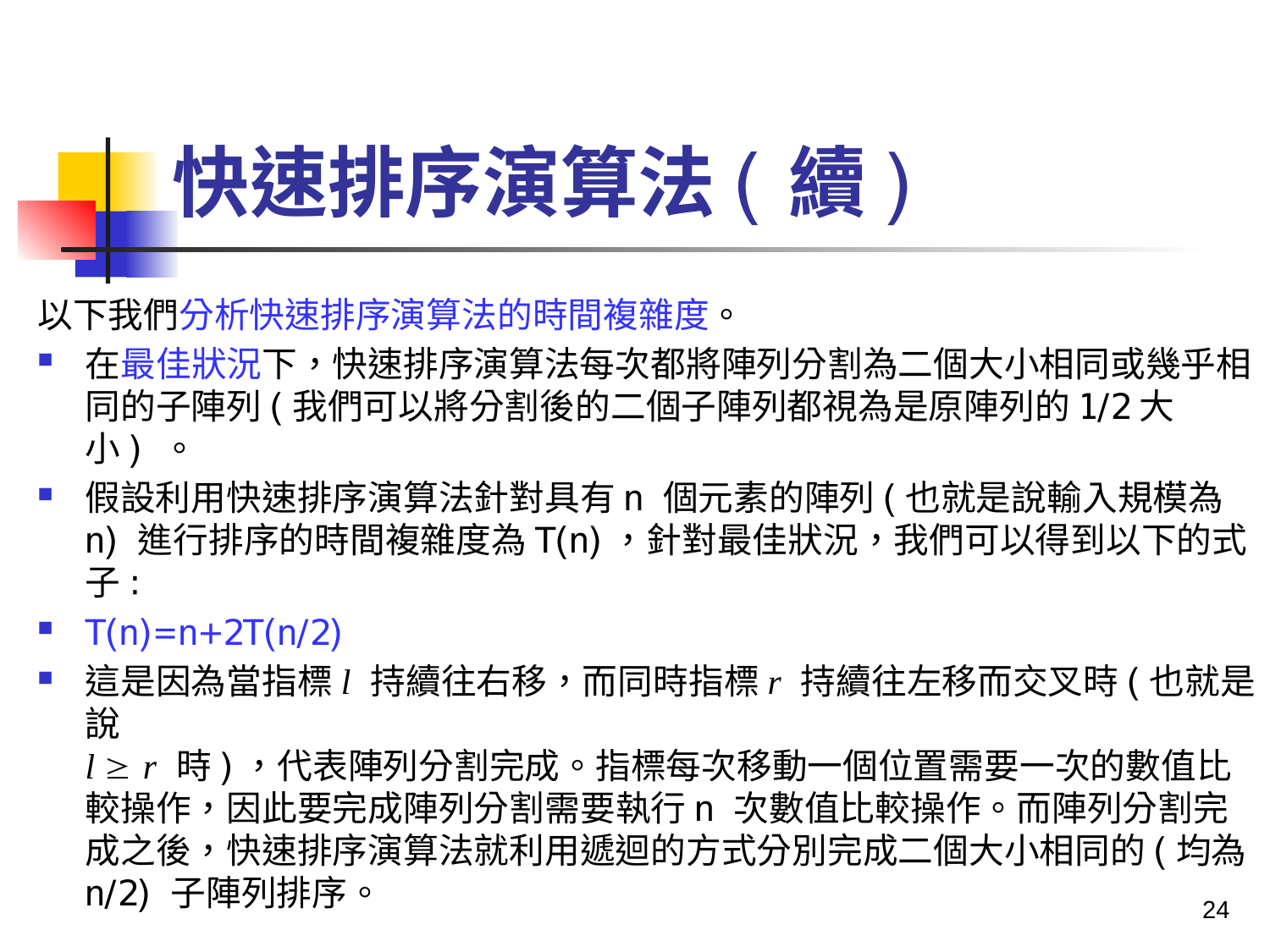

# 快速排序演算法(續)
以下我們分析快速排序演算法的時間複雜度。
在最佳狀況下，快速排序演算法每次都將陣列分割為二個大小相同或幾乎相同的子陣列(我們可以將分割後的二個子陣列都視為是原陣列的1/2大小) 。
假設利用快速排序演算法針對具有n 個元素的陣列(也就是說輸入規模為n) 進行排序的時間複雜度為T(n)，針對最佳狀況，我們可以得到以下的式子:
T(n)=n+2T(n/2)
這是因為當指標l 持續往右移，而同時指標r 持續往左移而交叉時(也就是說
l ≥ r 時)，代表陣列分割完成。指標每次移動一個位置需要一次的數值比較操作，因此要完成陣列分割需要執行n 次數值比較操作。而陣列分割完成之後，快速排序演算法就利用遞迴的方式分別完成二個大小相同的(均為n/2) 子陣列排序。

如合併排序演算法的分析一樣，我們可得 T(n)=O(n log n)
24